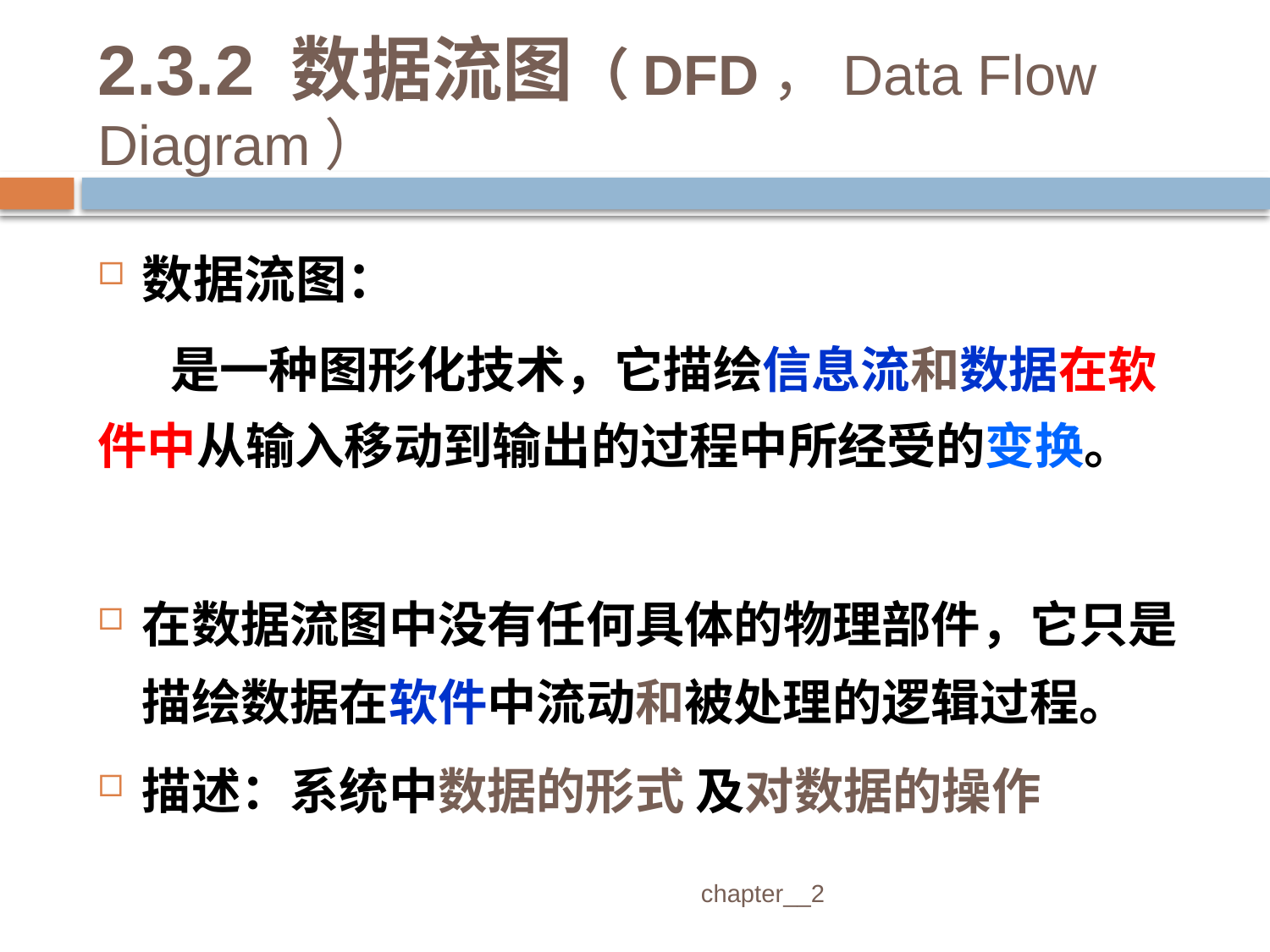

# 2.3.2 数据流图（DFD，Data Flow Diagram）
24
数据流图：
        是一种图形化技术，它描绘信息流和数据在软件中从输入移动到输出的过程中所经受的变换。

在数据流图中没有任何具体的物理部件，它只是描绘数据在软件中流动和被处理的逻辑过程。
描述：系统中数据的形式 及对数据的操作

 chapter__2